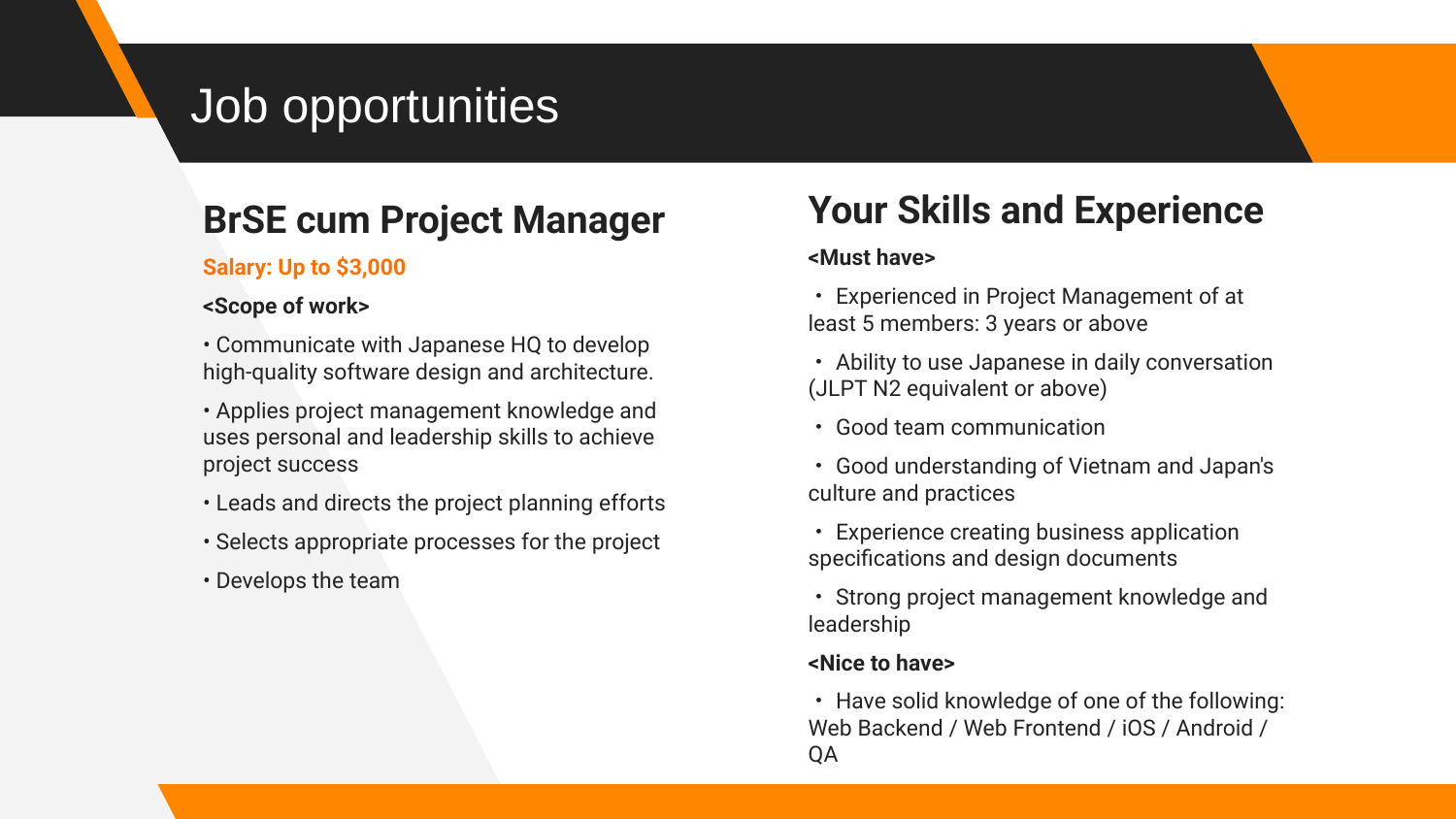

# Job opportunities
Your Skills and Experience
<Must have>
・Experienced in Project Management of at least 5 members: 3 years or above
・Ability to use Japanese in daily conversation (JLPT N2 equivalent or above)
・Good team communication
・Good understanding of Vietnam and Japan's culture and practices
・Experience creating business application specifications and design documents
・Strong project management knowledge and leadership
<Nice to have>
・Have solid knowledge of one of the following: Web Backend / Web Frontend / iOS / Android / QA

BrSE cum Project Manager
Salary: Up to $3,000
<Scope of work>
• Communicate with Japanese HQ to develop high-quality software design and architecture.
• Applies project management knowledge and uses personal and leadership skills to achieve project success
• Leads and directs the project planning efforts
• Selects appropriate processes for the project
• Develops the team